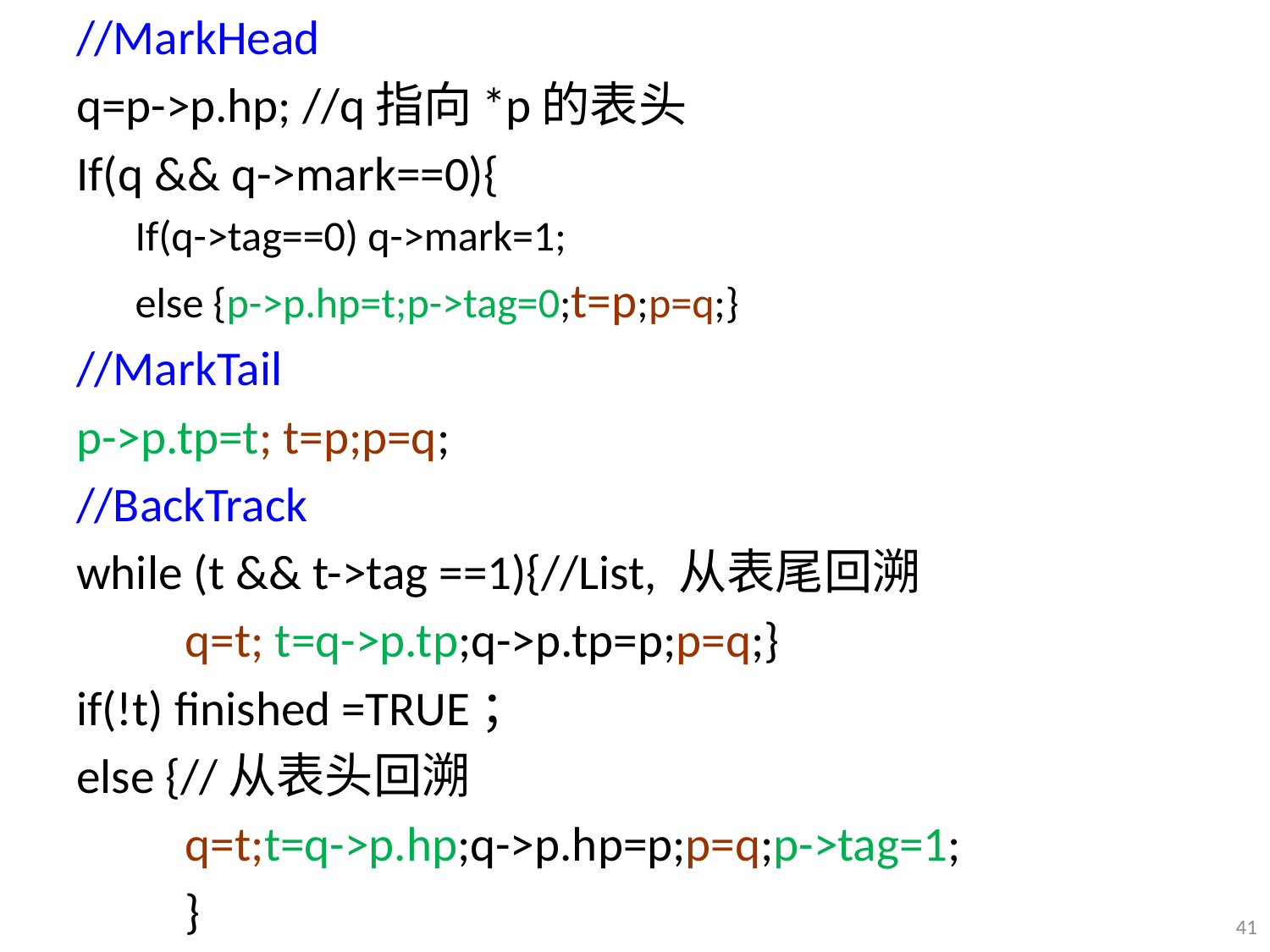

//MarkHead
q=p->p.hp; //q指向*p的表头
If(q && q->mark==0){
If(q->tag==0) q->mark=1;
else {p->p.hp=t;p->tag=0;t=p;p=q;}
//MarkTail
p->p.tp=t; t=p;p=q;
//BackTrack
while (t && t->tag ==1){//List, 从表尾回溯
	q=t; t=q->p.tp;q->p.tp=p;p=q;}
if(!t) finished =TRUE；
else {//从表头回溯
	q=t;t=q->p.hp;q->p.hp=p;p=q;p->tag=1;
	}
41